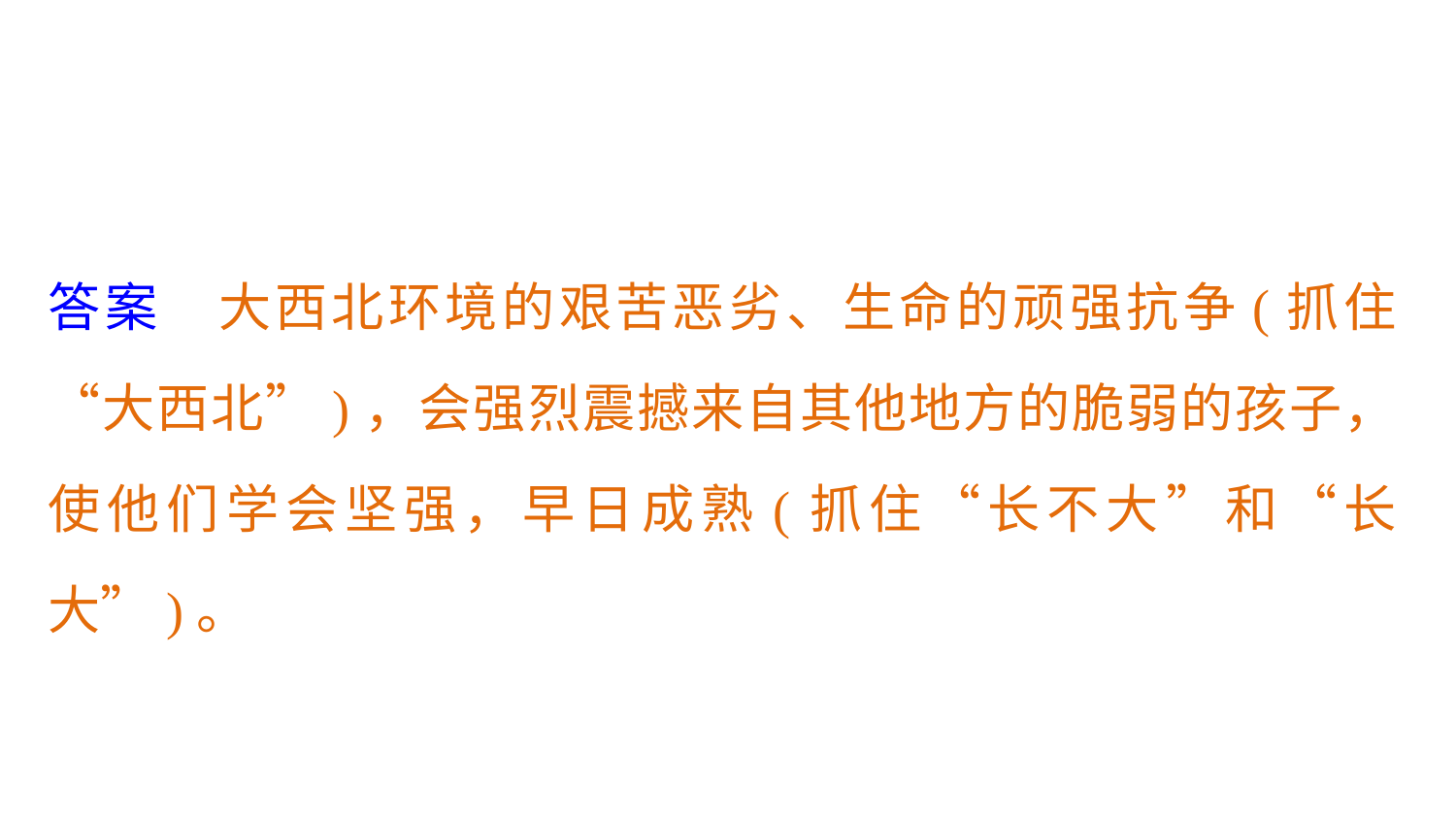

答案　大西北环境的艰苦恶劣、生命的顽强抗争(抓住“大西北”)，会强烈震撼来自其他地方的脆弱的孩子，使他们学会坚强，早日成熟(抓住“长不大”和“长大”)。